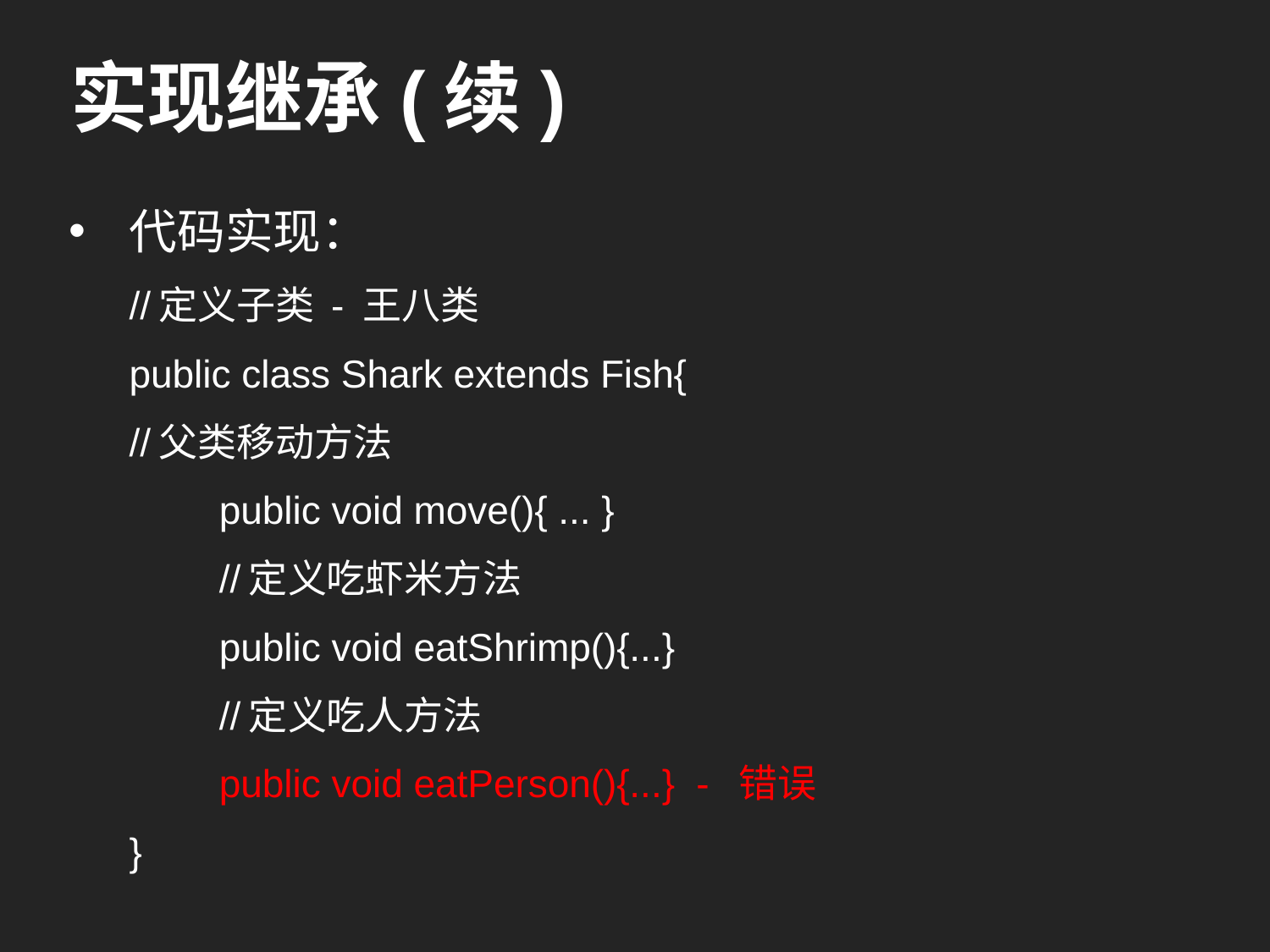

# 实现继承(续)
代码实现：
//定义子类 - 王八类
public class Shark extends Fish{
//父类移动方法
public void move(){ ... }
//定义吃虾米方法
public void eatShrimp(){...}
//定义吃人方法
public void eatPerson(){...}  -  错误
}